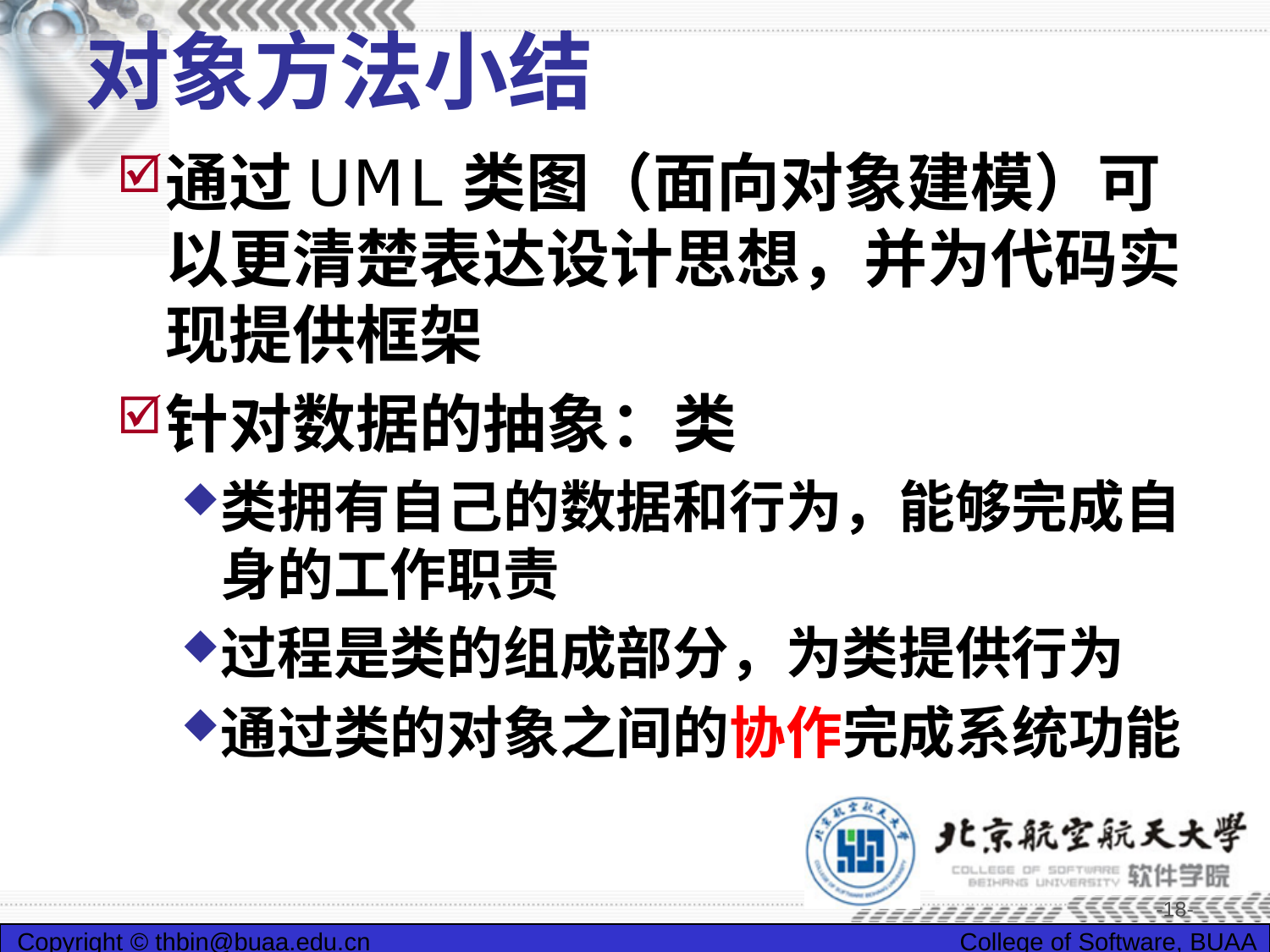

# 对象方法小结
通过UML类图（面向对象建模）可以更清楚表达设计思想，并为代码实现提供框架
针对数据的抽象：类
类拥有自己的数据和行为，能够完成自身的工作职责
过程是类的组成部分，为类提供行为
通过类的对象之间的协作完成系统功能

-18-